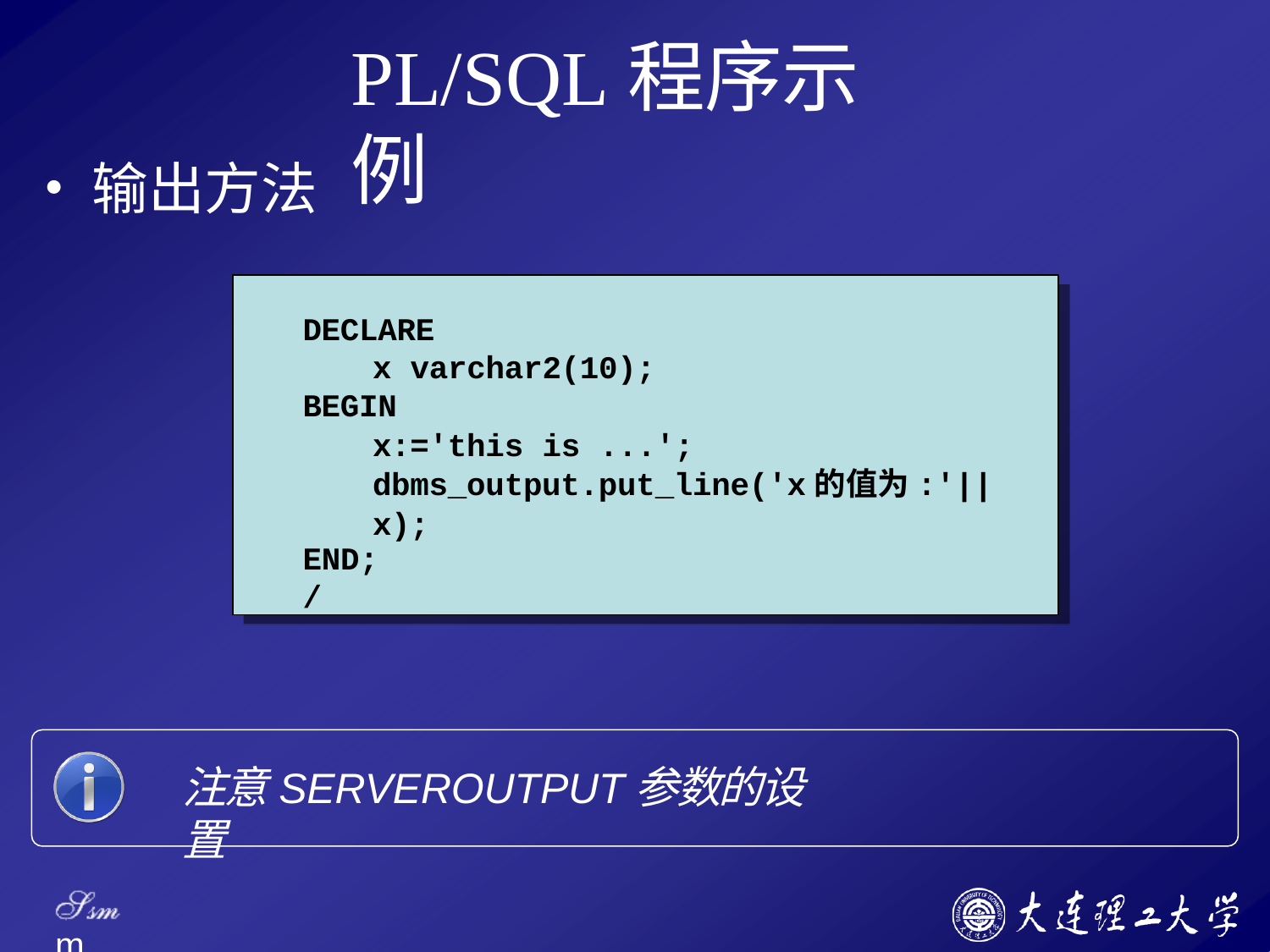

# PL/SQL程序示例
输出方法

DECLARE
x varchar2(10);
BEGIN
x:='this is ...';  dbms_output.put_line('x的值为:'||x);
END;
/

注意SERVEROUTPUT参数的设置

Ssm